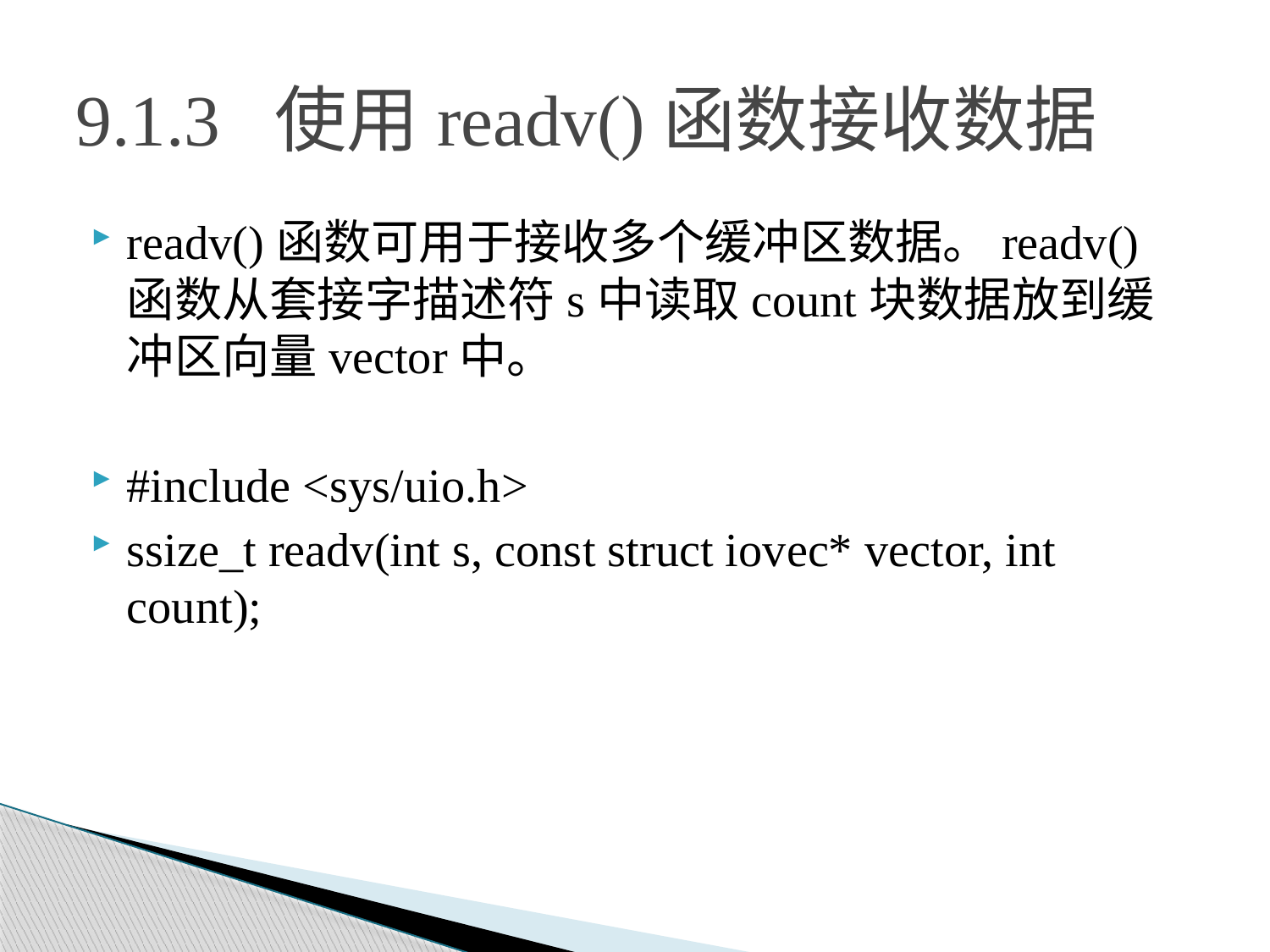

# 9.1.3  使用readv()函数接收数据
readv()函数可用于接收多个缓冲区数据。readv()函数从套接字描述符s中读取count块数据放到缓冲区向量vector中。

#include <sys/uio.h>
ssize_t readv(int s, const struct iovec* vector, int count);